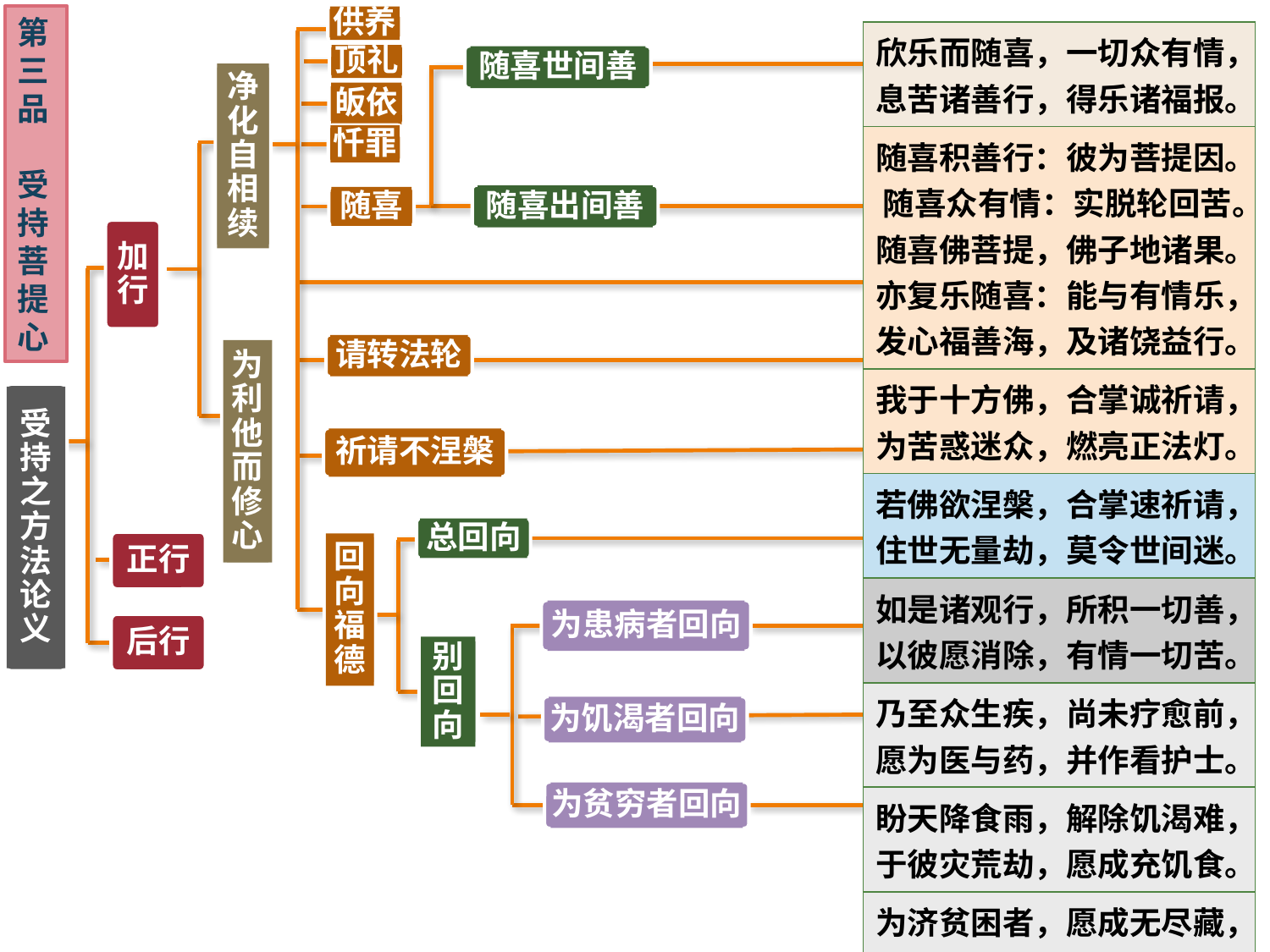

第三品
 受持菩提心

供养
| 欣乐而随喜，一切众有情，息苦诸善行，得乐诸福报。 |
| --- |
| 随喜积善行：彼为菩提因。 随喜众有情：实脱轮回苦。随喜佛菩提，佛子地诸果。亦复乐随喜：能与有情乐，发心福善海，及诸饶益行。 |
| 我于十方佛，合掌诚祈请，为苦惑迷众，燃亮正法灯。 |
| 若佛欲涅槃，合掌速祈请，住世无量劫，莫令世间迷。 |
| 如是诸观行，所积一切善，以彼愿消除，有情一切苦。 |
| 乃至众生疾，尚未疗愈前，愿为医与药，并作看护士。 |
| 盼天降食雨，解除饥渴难，于彼灾荒劫，愿成充饥食。 |
| 为济贫困者，愿成无尽藏，愿诸资生物，悉现彼等前。 |

顶礼

随喜世间善

净化自相续

皈依

忏罪

随喜出间善

随喜

加行

请转法轮

为利他而修心

受持之方法论义

祈请不涅槃

总回向

正行

回向福德

为患病者回向

后行

别回向

为饥渴者回向

为贫穷者回向